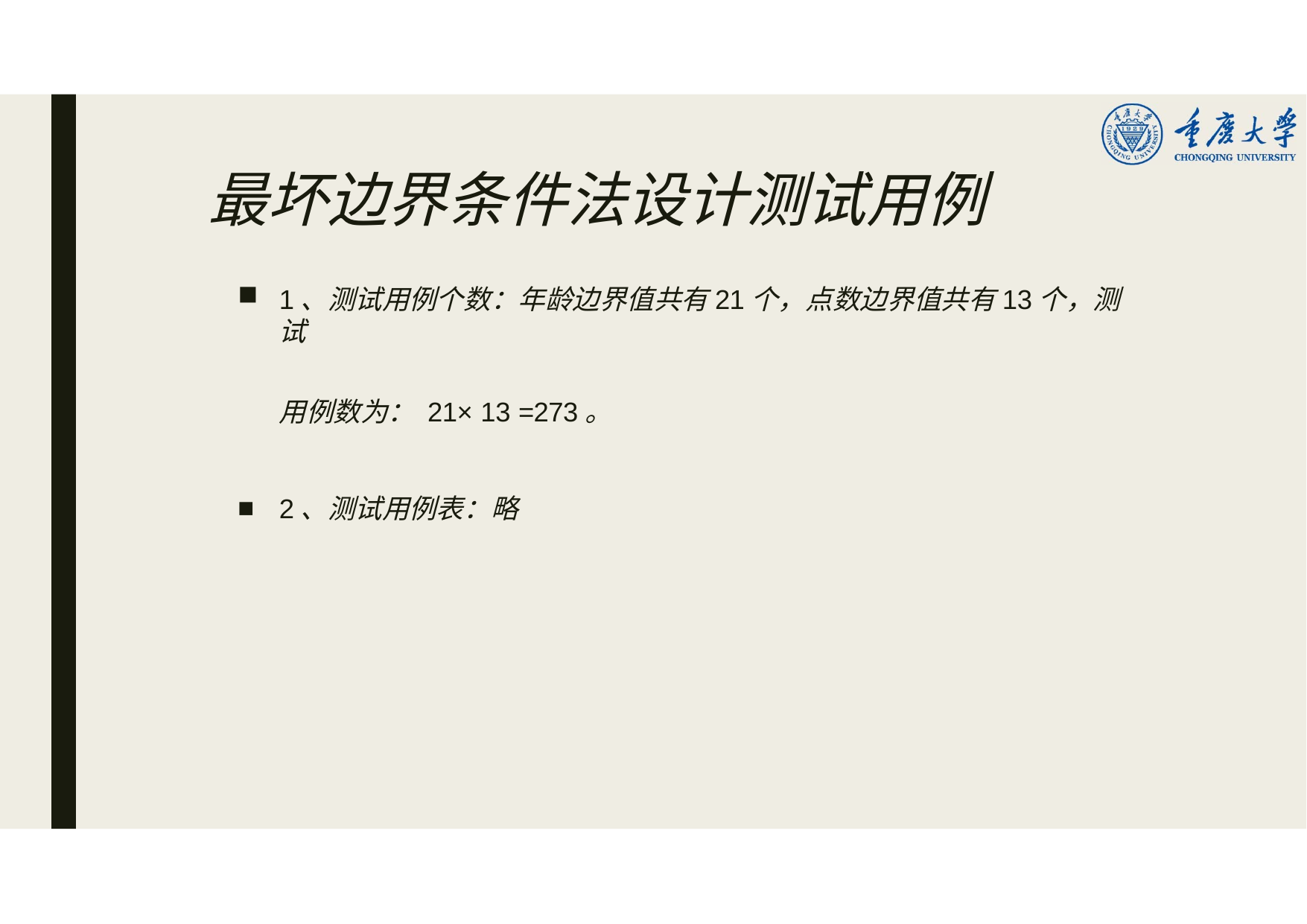

# 最坏边界条件法设计测试用例
1、测试用例个数：年龄边界值共有21个，点数边界值共有13个，测试

用例数为： 21× 13 =273。

2、测试用例表：略